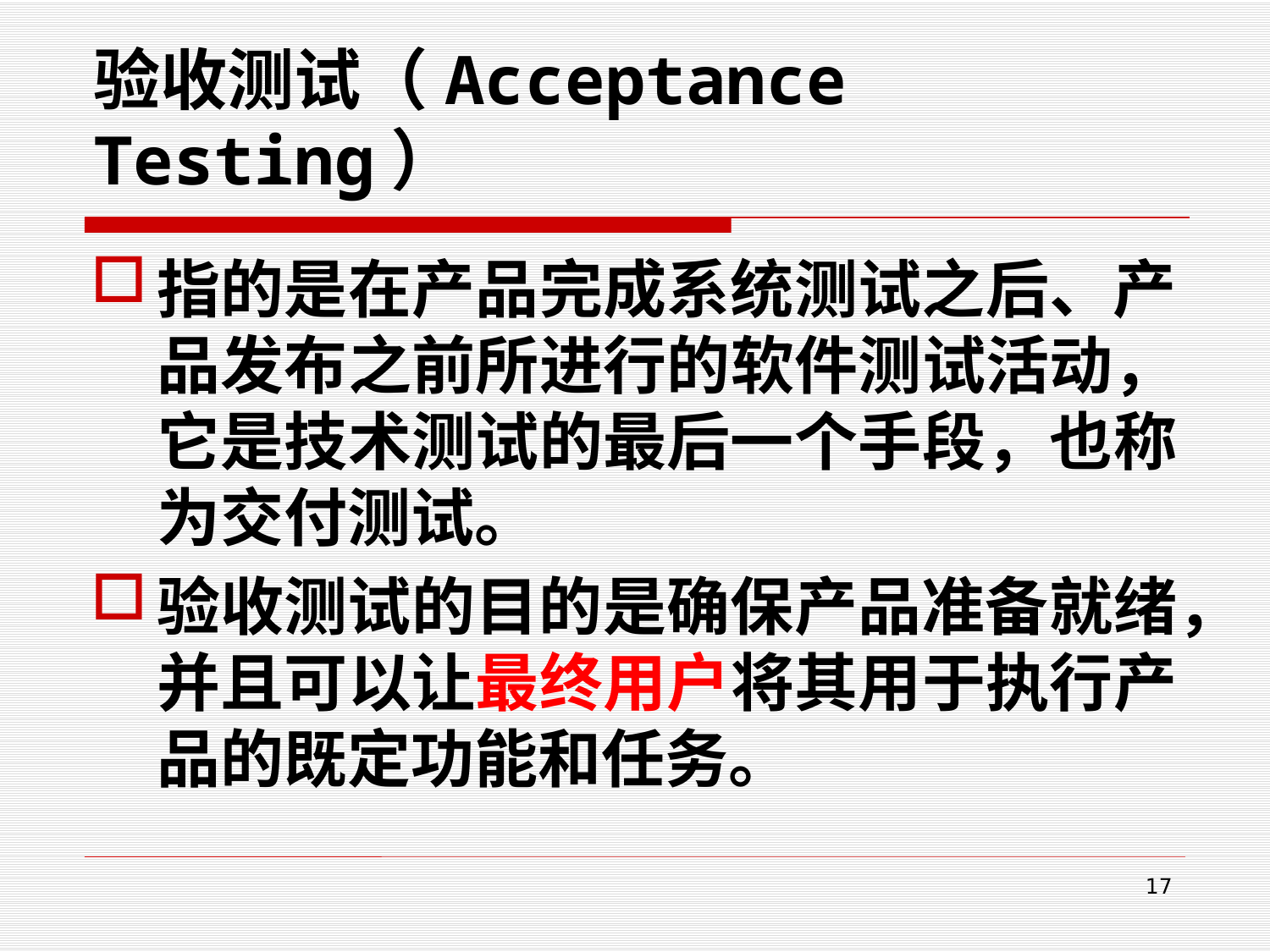

验收测试（Acceptance Testing）
指的是在产品完成系统测试之后、产品发布之前所进行的软件测试活动，它是技术测试的最后一个手段，也称为交付测试。
验收测试的目的是确保产品准备就绪，并且可以让最终用户将其用于执行产品的既定功能和任务。
17